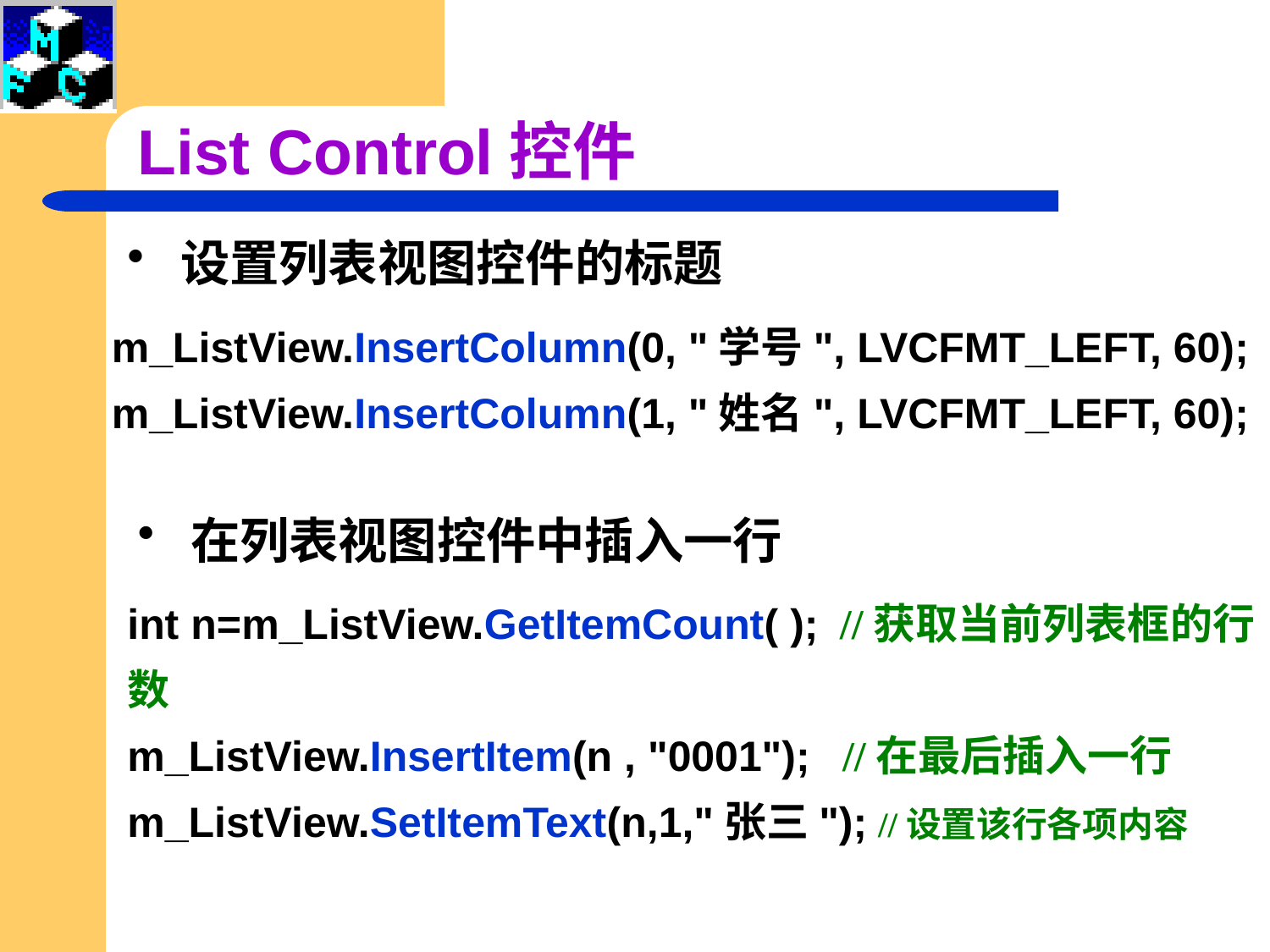

# List Control控件
 设置列表视图控件的标题
m_ListView.InsertColumn(0, "学号", LVCFMT_LEFT, 60);
m_ListView.InsertColumn(1, "姓名", LVCFMT_LEFT, 60);
 在列表视图控件中插入一行
int n=m_ListView.GetItemCount( );  //获取当前列表框的行数
m_ListView.InsertItem(n , "0001");   //在最后插入一行
m_ListView.SetItemText(n,1,"张三"); //设置该行各项内容